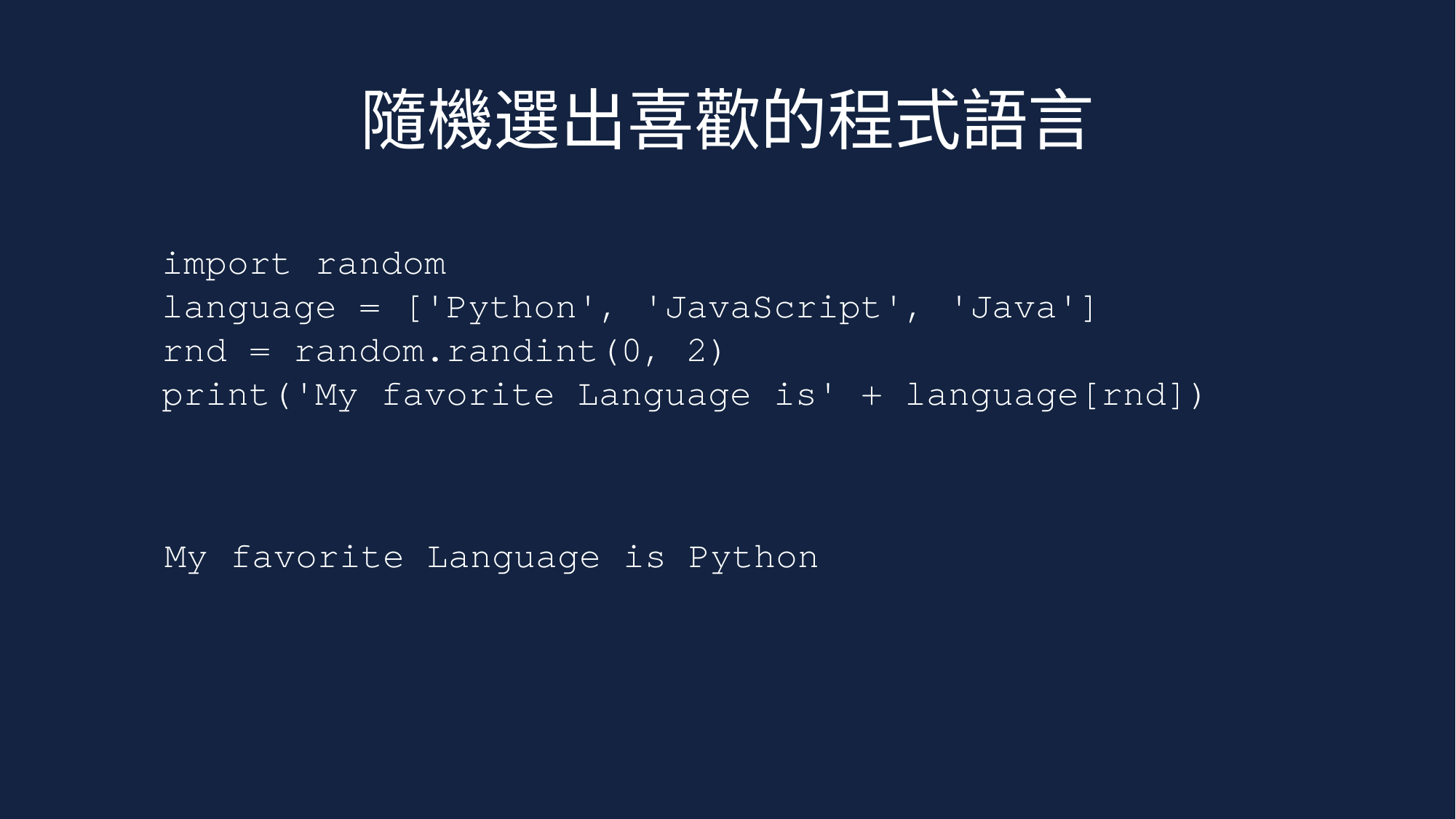

# 隨機選出喜歡的程式語言
import random
language = ['Python', 'JavaScript', 'Java']
rnd = random.randint(0, 2)
print('My favorite Language is' + language[rnd])
My favorite Language is Python